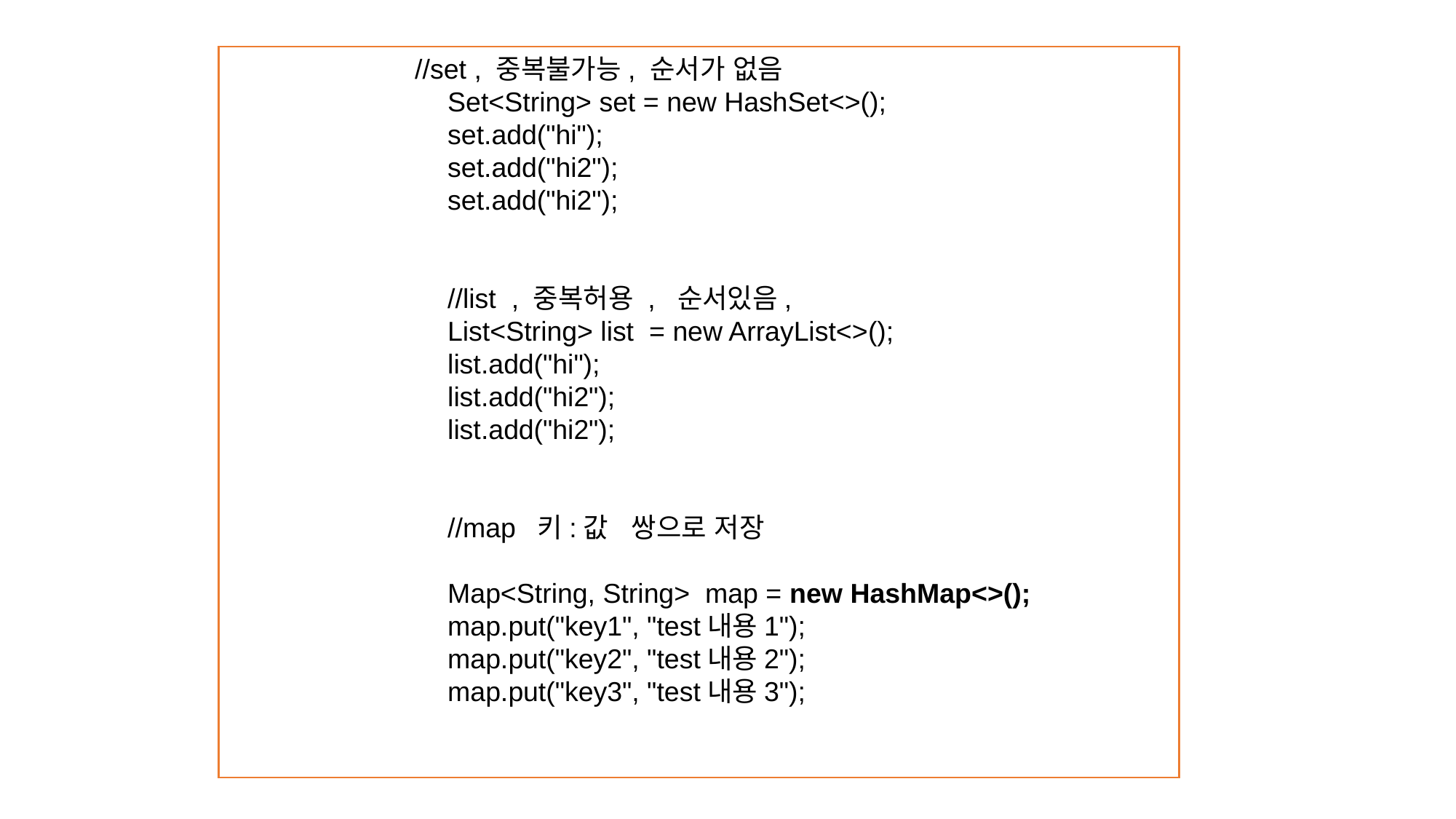

//set , 중복불가능, 순서가 없음
		Set<String> set = new HashSet<>();
		set.add("hi");
		set.add("hi2");
		set.add("hi2");

		//list  , 중복허용 ,  순서있음,
		List<String> list  = new ArrayList<>();
		list.add("hi");
		list.add("hi2");
		list.add("hi2");

//map  키:값   쌍으로 저장

Map<String, String>  map = new HashMap<>();
map.put("key1", "test내용1");
map.put("key2", "test내용2");
map.put("key3", "test내용3");